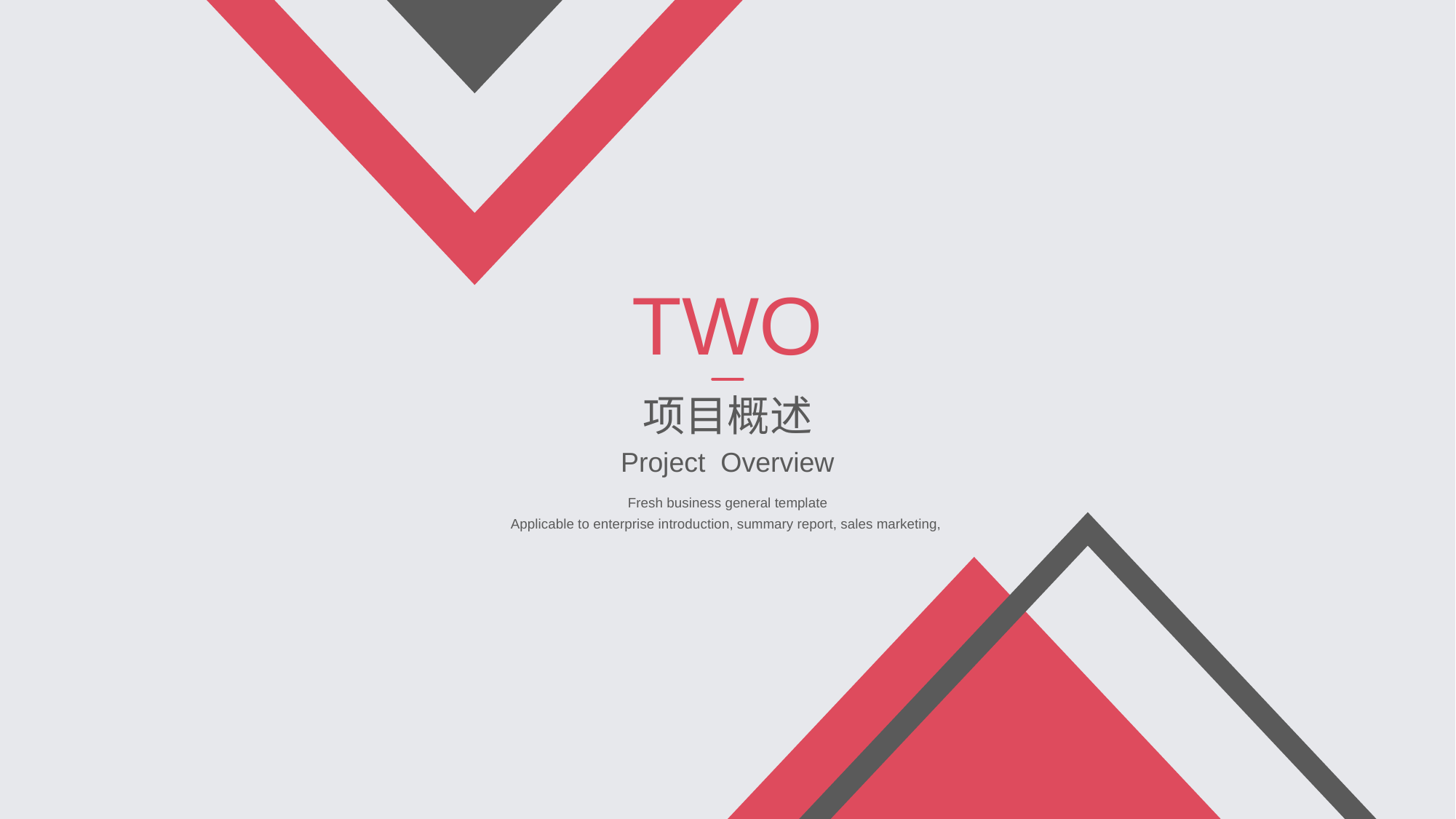

TWO
项目概述
Project  Overview
Fresh business general template
Applicable to enterprise introduction, summary report, sales marketing,